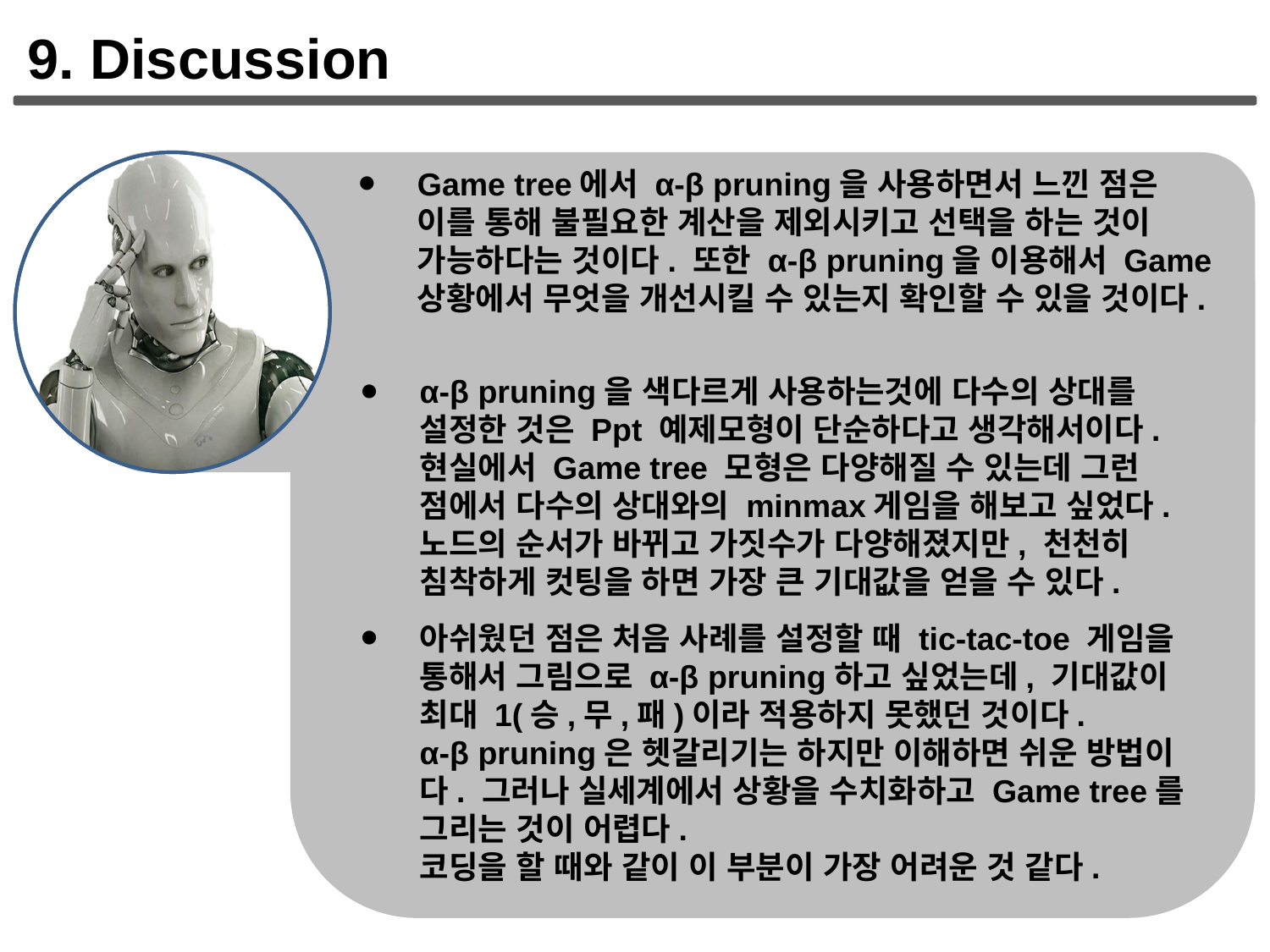

9. Discussion

●
Game tree에서 α-β pruning을 사용하면서 느낀 점은 이를 통해 불필요한 계산을 제외시키고 선택을 하는 것이 가능하다는 것이다. 또한 α-β pruning을 이용해서 Game 상황에서 무엇을 개선시킬 수 있는지 확인할 수 있을 것이다.
●
α-β pruning을 색다르게 사용하는것에 다수의 상대를 설정한 것은 Ppt 예제모형이 단순하다고 생각해서이다. 현실에서 Game tree 모형은 다양해질 수 있는데 그런 점에서 다수의 상대와의 minmax게임을 해보고 싶었다. 노드의 순서가 바뀌고 가짓수가 다양해졌지만, 천천히 침착하게 컷팅을 하면 가장 큰 기대값을 얻을 수 있다.
●
아쉬웠던 점은 처음 사례를 설정할 때 tic-tac-toe 게임을 통해서 그림으로 α-β pruning하고 싶었는데, 기대값이 최대 1(승,무,패)이라 적용하지 못했던 것이다.
α-β pruning은 헷갈리기는 하지만 이해하면 쉬운 방법이다. 그러나 실세계에서 상황을 수치화하고 Game tree를 그리는 것이 어렵다.
코딩을 할 때와 같이 이 부분이 가장 어려운 것 같다.